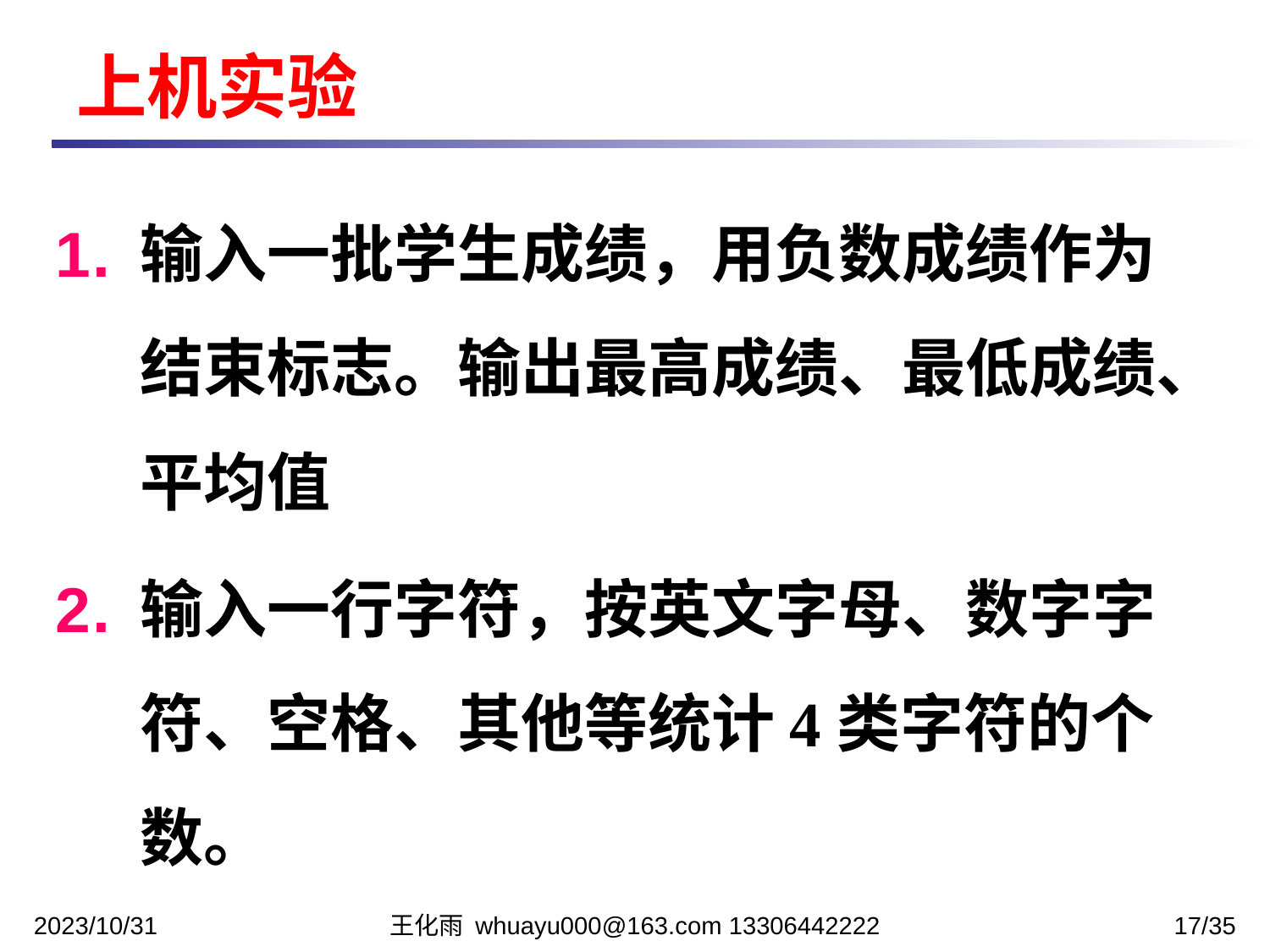

上机实验
输入一批学生成绩，用负数成绩作为结束标志。输出最高成绩、最低成绩、平均值
输入一行字符，按英文字母、数字字符、空格、其他等统计4类字符的个数。
2023/10/31
王化雨 whuayu000@163.com 13306442222
17/35